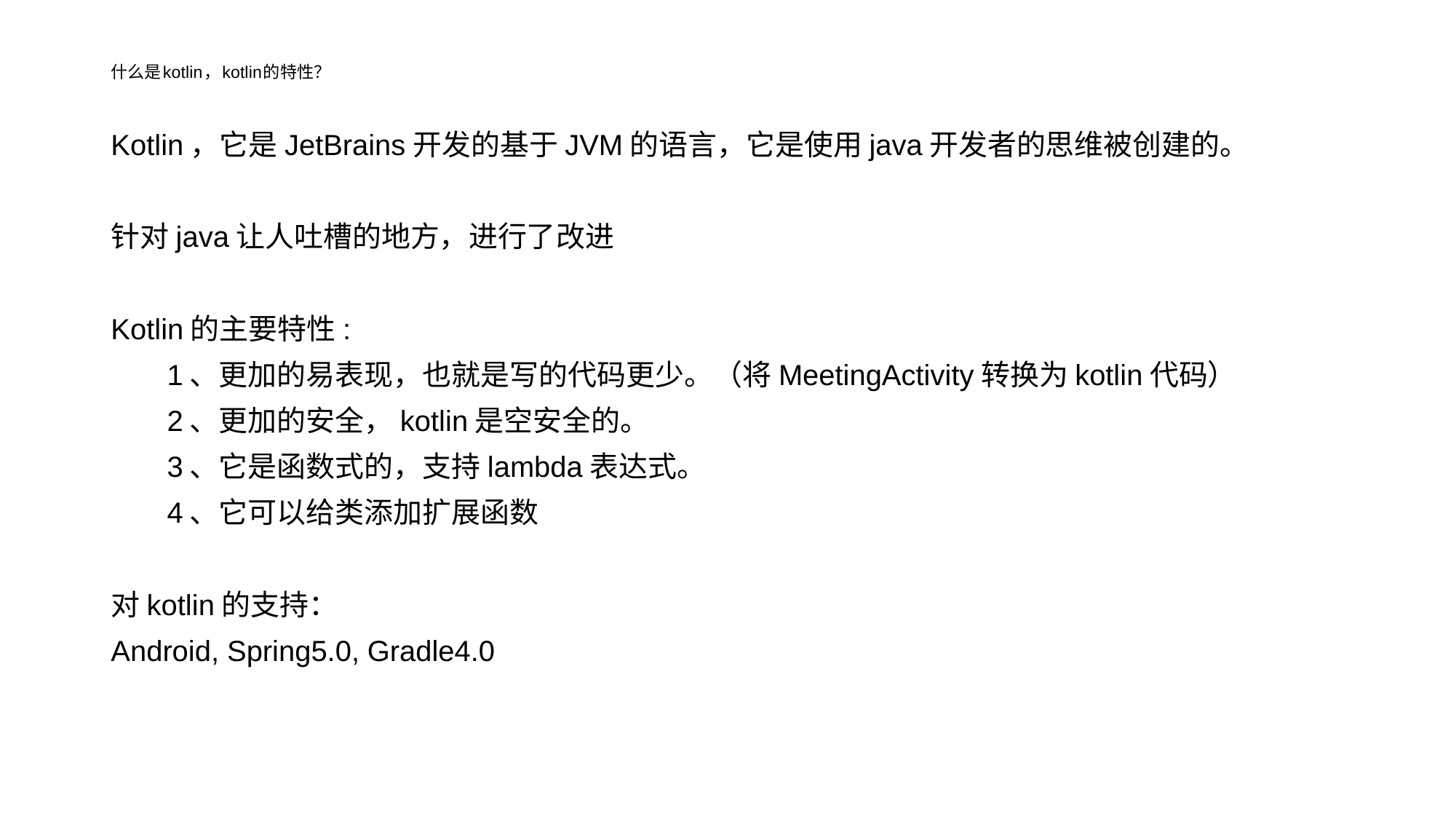

# 什么是kotlin，kotlin的特性？
Kotlin，它是JetBrains开发的基于JVM的语言，它是使用java开发者的思维被创建的。

针对java让人吐槽的地方，进行了改进

Kotlin的主要特性:
       1、更加的易表现，也就是写的代码更少。（将MeetingActivity转换为kotlin代码）
       2、更加的安全，kotlin是空安全的。
       3、它是函数式的，支持lambda表达式。
       4、它可以给类添加扩展函数

对kotlin的支持：
Android, Spring5.0, Gradle4.0